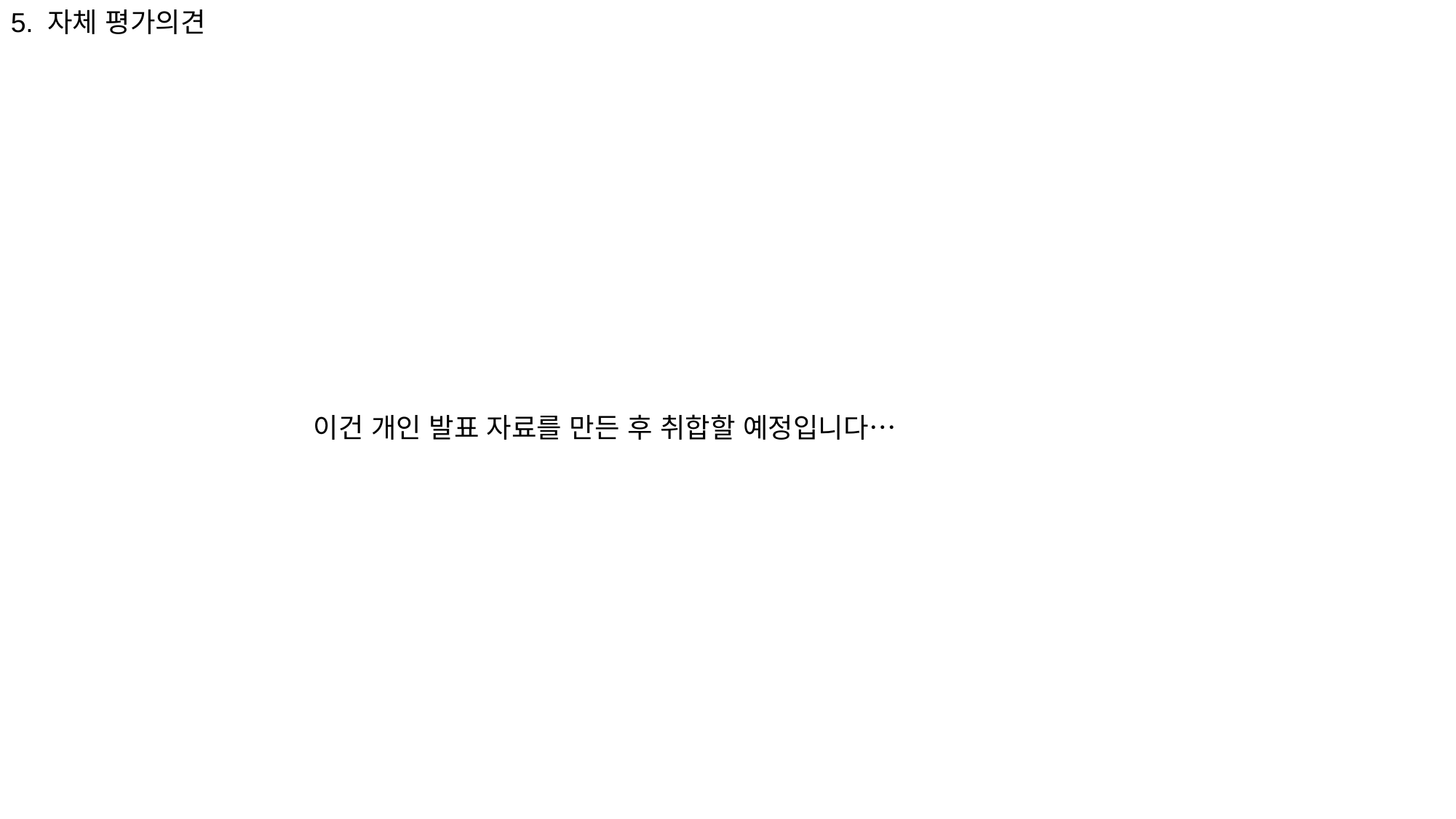

5. 자체 평가의견
이건 개인 발표 자료를 만든 후 취합할 예정입니다…